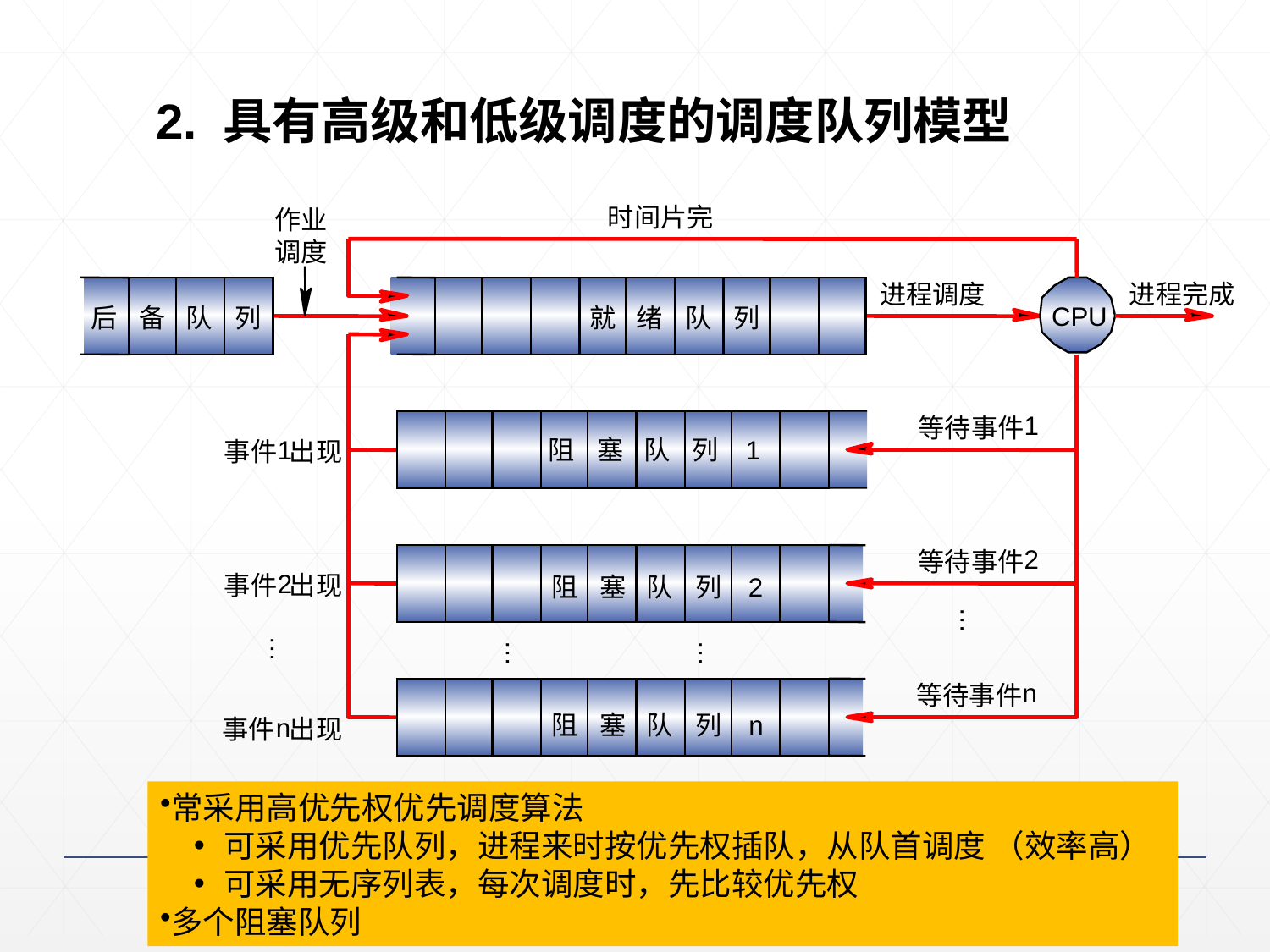

32
2. 具有高级和低级调度的调度队列模型
时间片完
作业
调度

后
备
队
列

就
绪
队
列

进程调度

CPU
进程完成

1
等待事件
等待事件
等待事件
2
n

阻
塞
队
列
1

1
事件
出现
事件
出现
…
事件
出现
2
n

阻
塞
队
列
2

…
…
…

阻
塞
队
列
n

常采用高优先权优先调度算法
可采用优先队列，进程来时按优先权插队，从队首调度 （效率高）
可采用无序列表，每次调度时，先比较优先权
多个阻塞队列